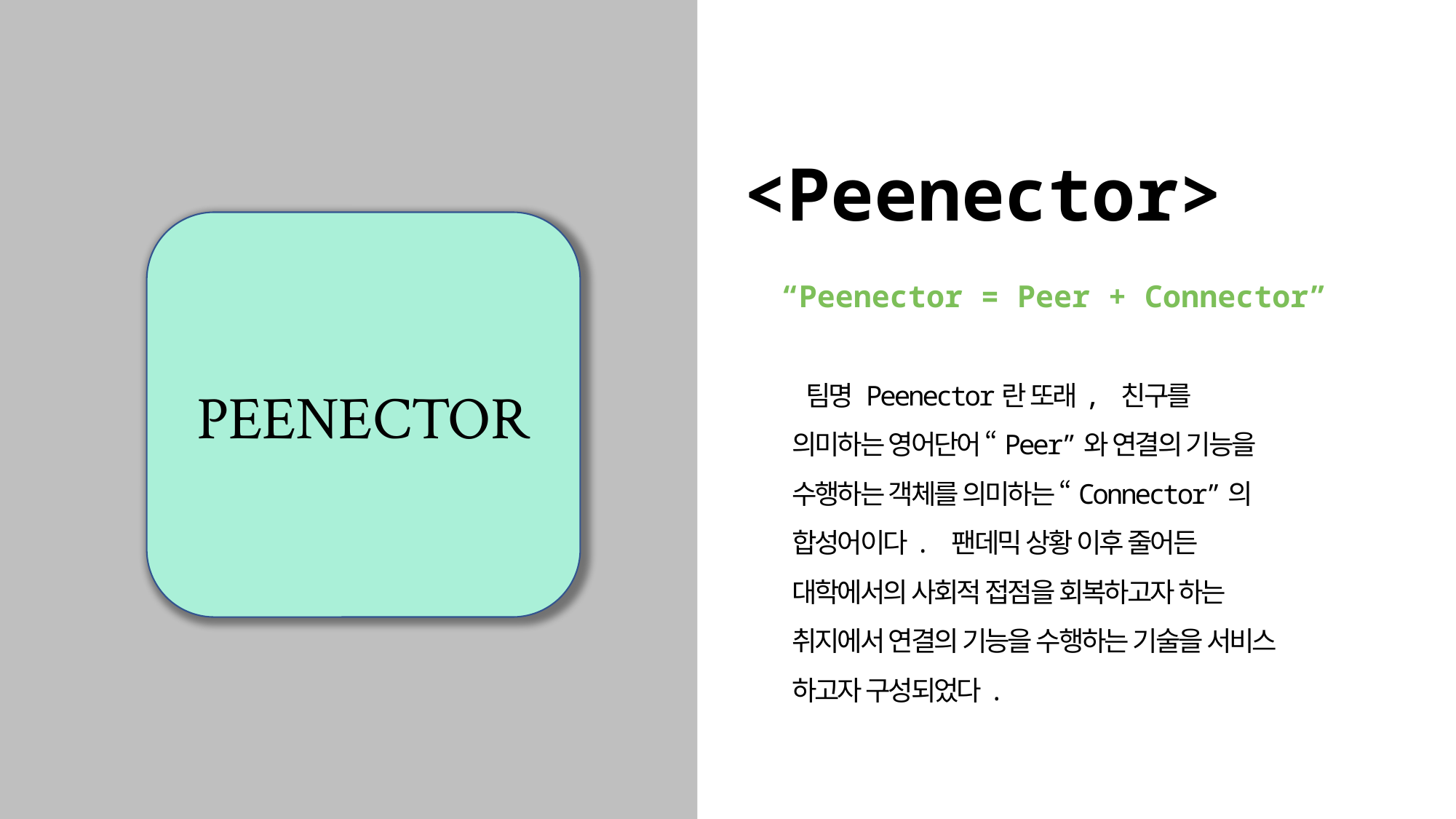

<Peenector>
PEENECTOR
“Peenector = Peer + Connector”
 팀명 Peenector란 또래, 친구를 의미하는 영어단어 “Peer”와 연결의 기능을 수행하는 객체를 의미하는 “Connector”의 합성어이다. 팬데믹 상황 이후 줄어든 대학에서의 사회적 접점을 회복하고자 하는 취지에서 연결의 기능을 수행하는 기술을 서비스 하고자 구성되었다.